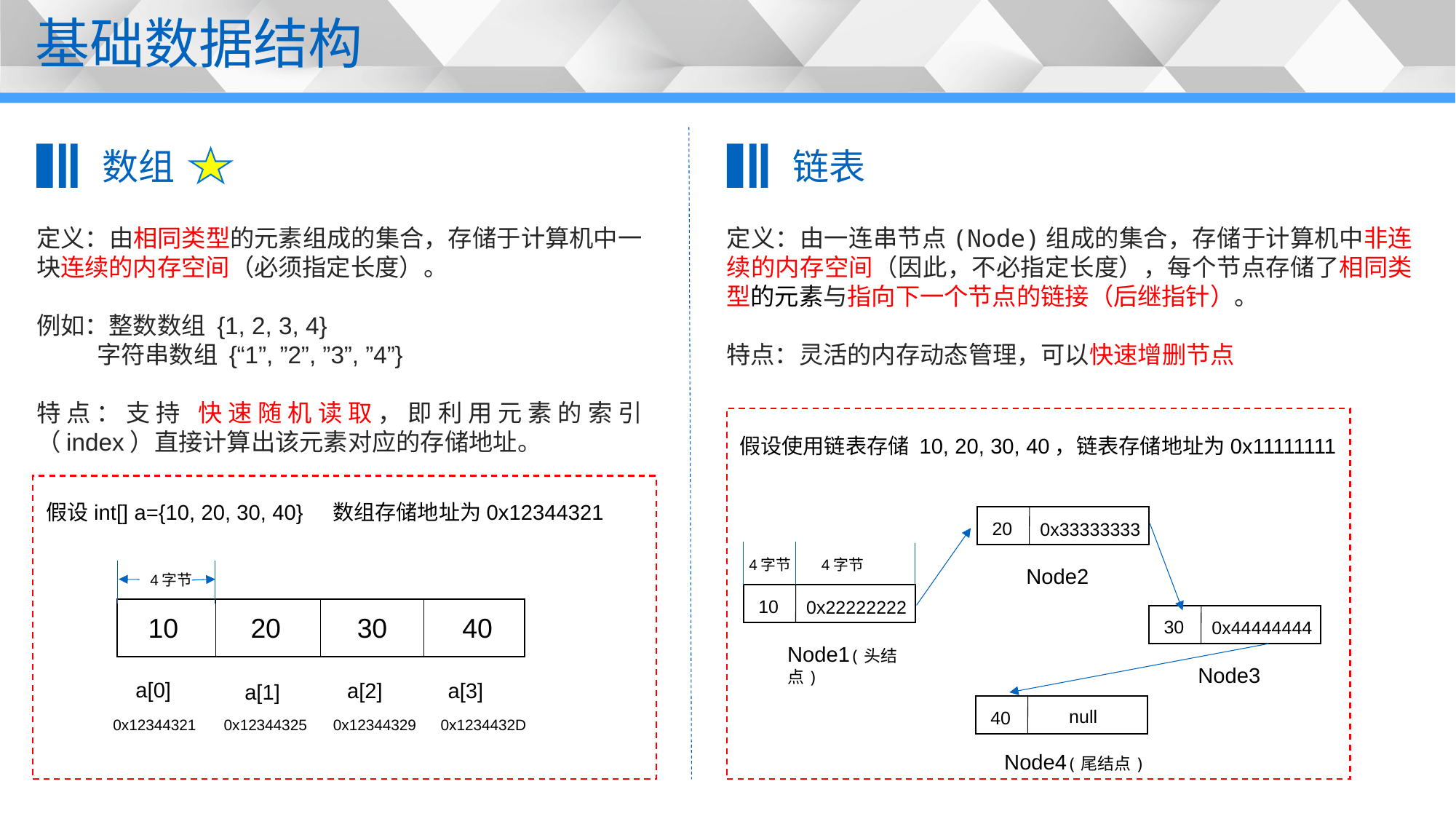

基础数据结构

数组

链表

定义：由一连串节点(Node)组成的集合，存储于计算机中非连续的内存空间（因此，不必指定长度），每个节点存储了相同类型的元素与指向下一个节点的链接（后继指针）。

特点：灵活的内存动态管理，可以快速增删节点
定义：由相同类型的元素组成的集合，存储于计算机中一块连续的内存空间（必须指定长度）。

例如：整数数组 {1, 2, 3, 4}
          字符串数组 {“1”, ”2”, ”3”, ”4”}

特点：支持 快速随机读取，即利用元素的索引（index）直接计算出该元素对应的存储地址。

假设使用链表存储 10, 20, 30, 40，链表存储地址为0x11111111

假设int[] a={10, 20, 30, 40}    数组存储地址为0x12344321
4字节

10
20
30
40
a[0]
a[2]
a[3]
a[1]
0x12344321
0x12344325
0x12344329
0x1234432D

20
0x33333333
Node2
4字节
4字节

10
0x22222222

30
0x44444444
Node3
Node1(头结点)

null
40
Node4(尾结点)